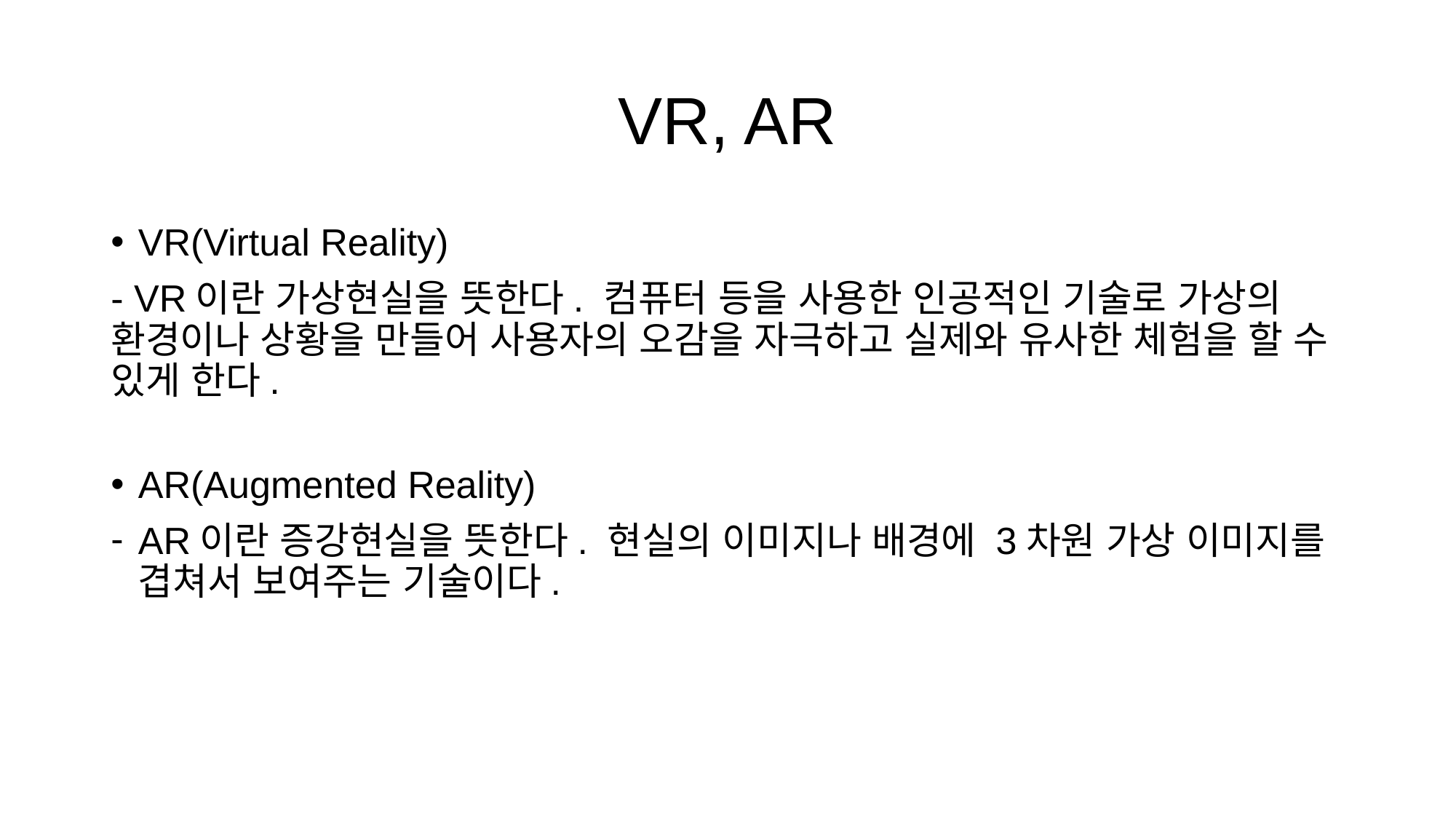

# VR, AR
VR(Virtual Reality)
- VR이란 가상현실을 뜻한다. 컴퓨터 등을 사용한 인공적인 기술로 가상의 환경이나 상황을 만들어 사용자의 오감을 자극하고 실제와 유사한 체험을 할 수 있게 한다.

AR(Augmented Reality)
AR이란 증강현실을 뜻한다. 현실의 이미지나 배경에 3차원 가상 이미지를 겹쳐서 보여주는 기술이다.